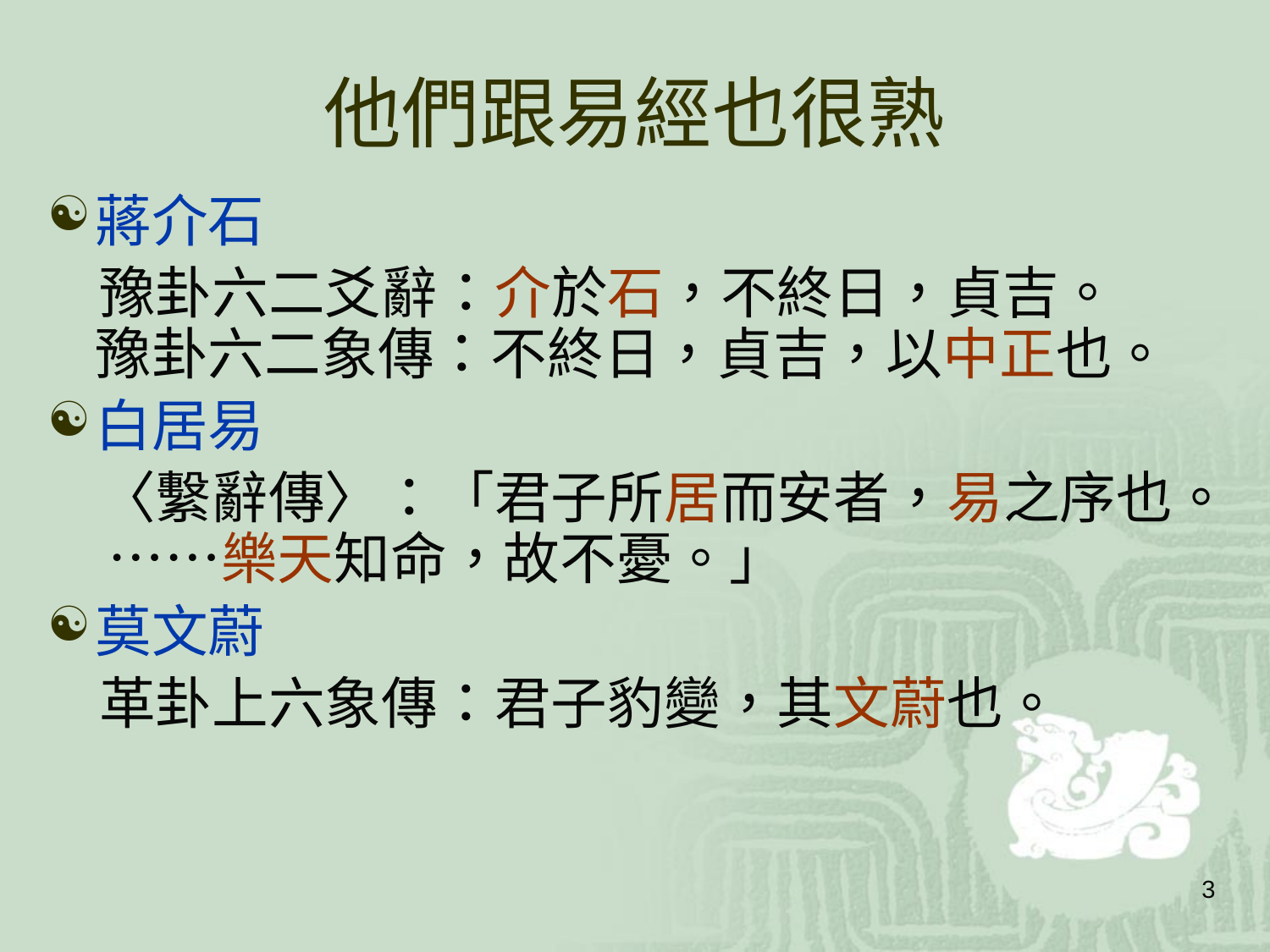

# 他們跟易經也很熟
蔣介石
   豫卦六二爻辭：介於石，不終日，貞吉。   豫卦六二象傳：不終日，貞吉，以中正也。
白居易
   〈繫辭傳〉：「君子所居而安者，易之序也。 ……樂天知命，故不憂。」
莫文蔚
   革卦上六象傳：君子豹變，其文蔚也。
3